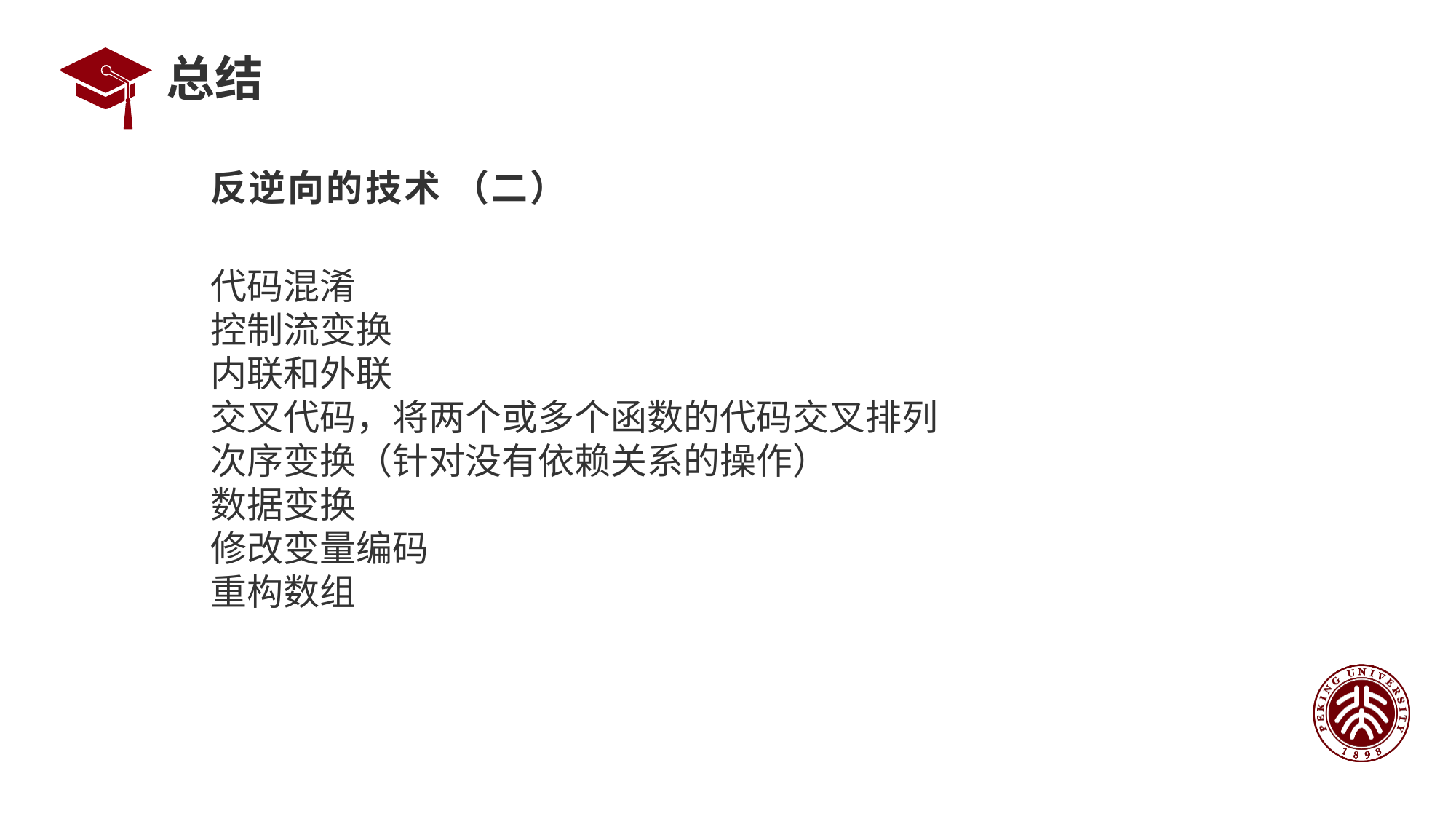

# 总结
反逆向的技术 （二）
代码混淆
控制流变换
内联和外联
交叉代码，将两个或多个函数的代码交叉排列
次序变换（针对没有依赖关系的操作）
数据变换
修改变量编码
重构数组

33